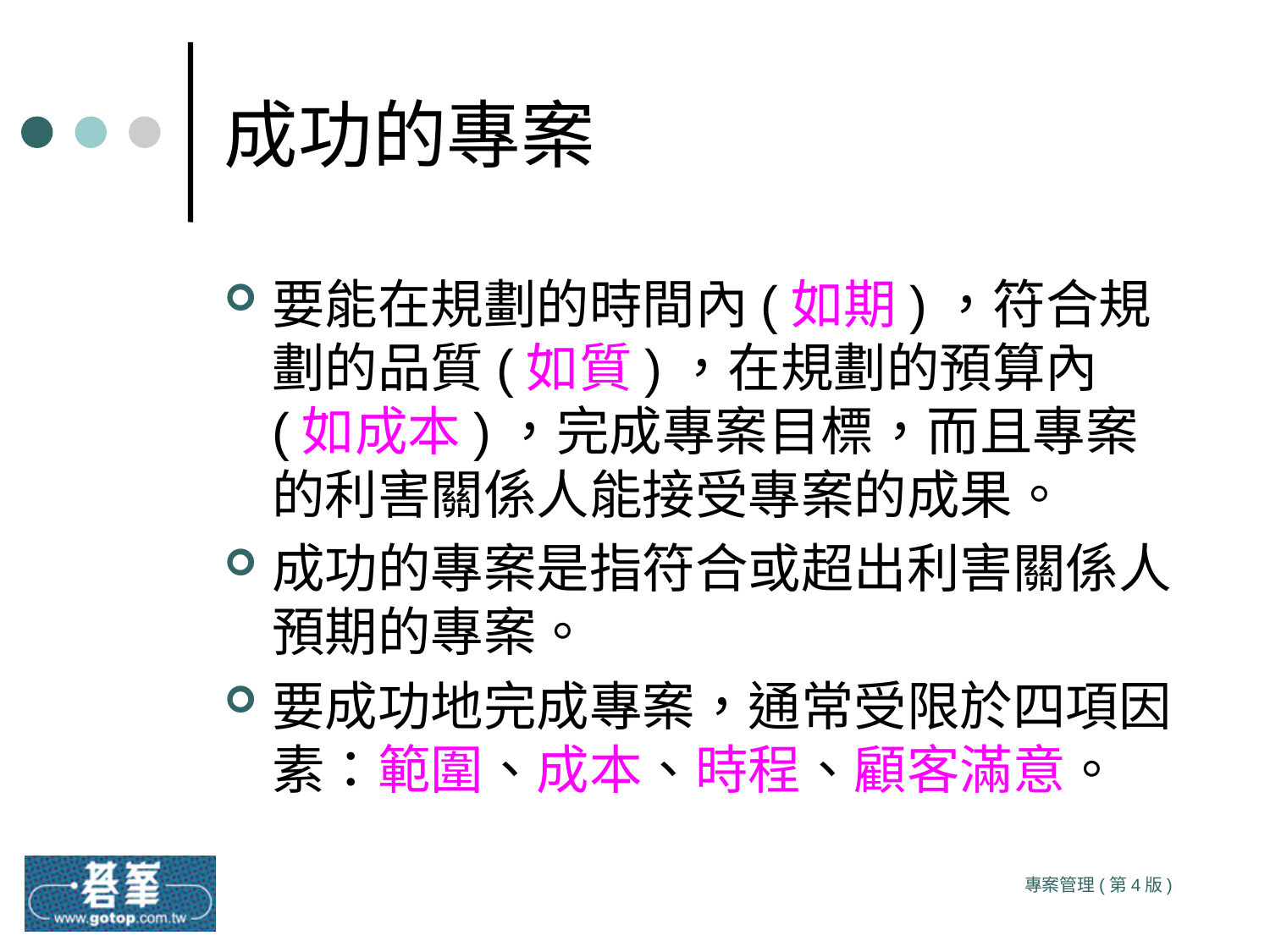

# 成功的專案
要能在規劃的時間內(如期)，符合規劃的品質(如質)，在規劃的預算內(如成本)，完成專案目標，而且專案的利害關係人能接受專案的成果。
成功的專案是指符合或超出利害關係人預期的專案。
要成功地完成專案，通常受限於四項因素：範圍、成本、時程、顧客滿意。
專案管理(第4版)